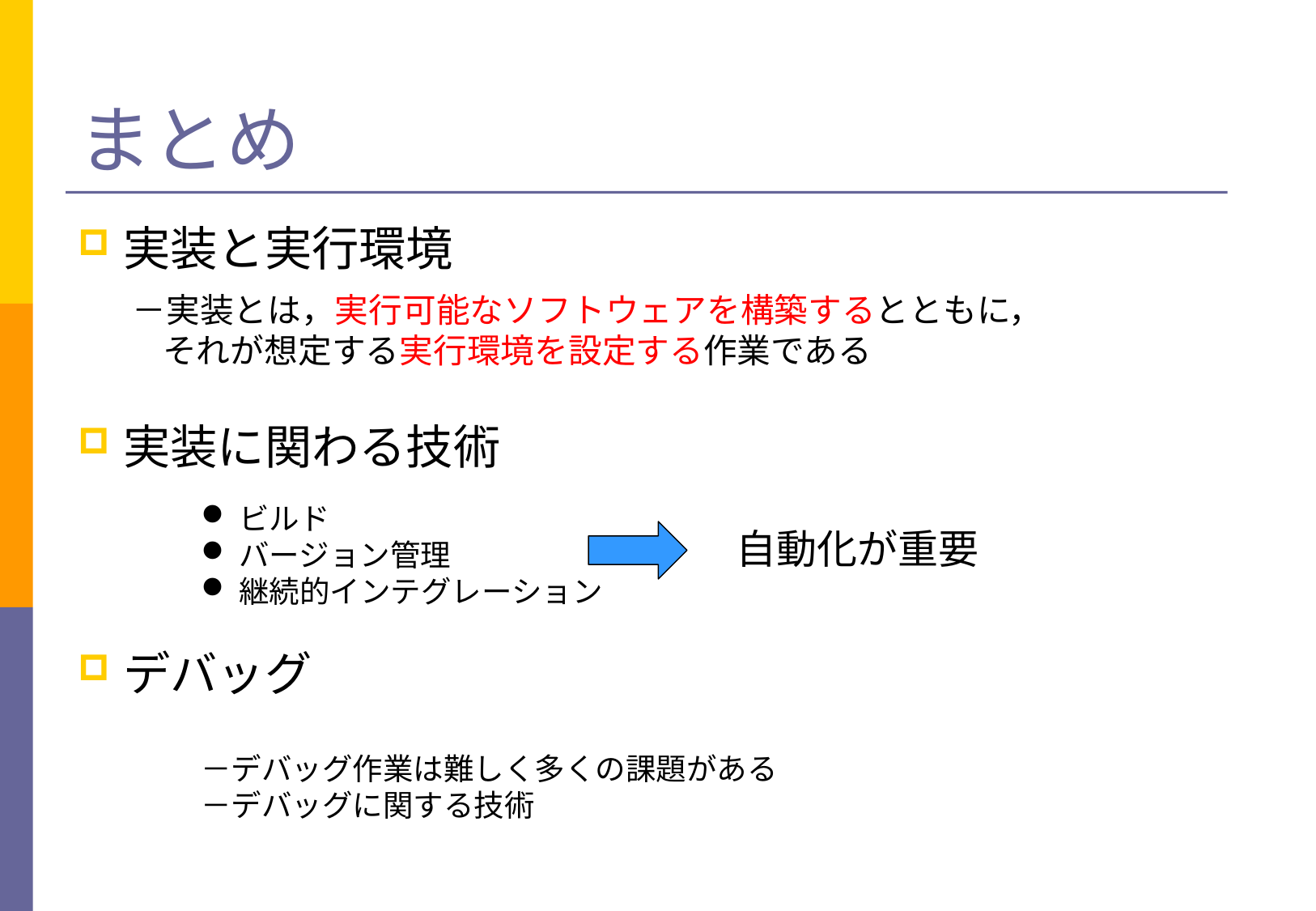

# まとめ
実装と実行環境

実装に関わる技術

デバッグ

－実装とは，実行可能なソフトウェアを構築するとともに，
   それが想定する実行環境を設定する作業である
ビルド
バージョン管理
継続的インテグレーション

自動化が重要

－デバッグ作業は難しく多くの課題がある
－デバッグに関する技術